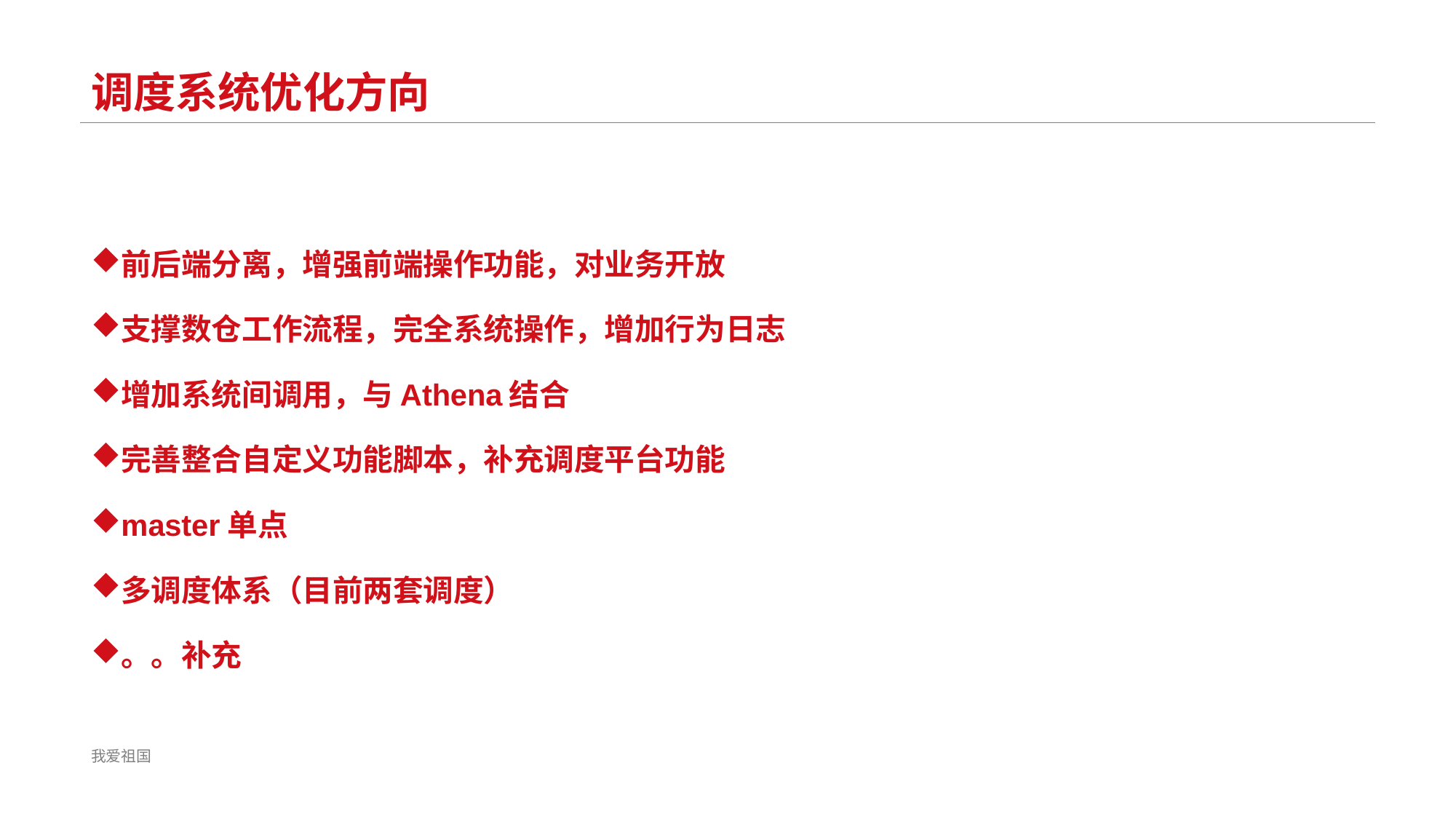

# 调度系统优化方向
前后端分离，增强前端操作功能，对业务开放

支撑数仓工作流程，完全系统操作，增加行为日志

增加系统间调用，与Athena结合

完善整合自定义功能脚本，补充调度平台功能

master单点

多调度体系（目前两套调度）

。。补充

我爱祖国
13